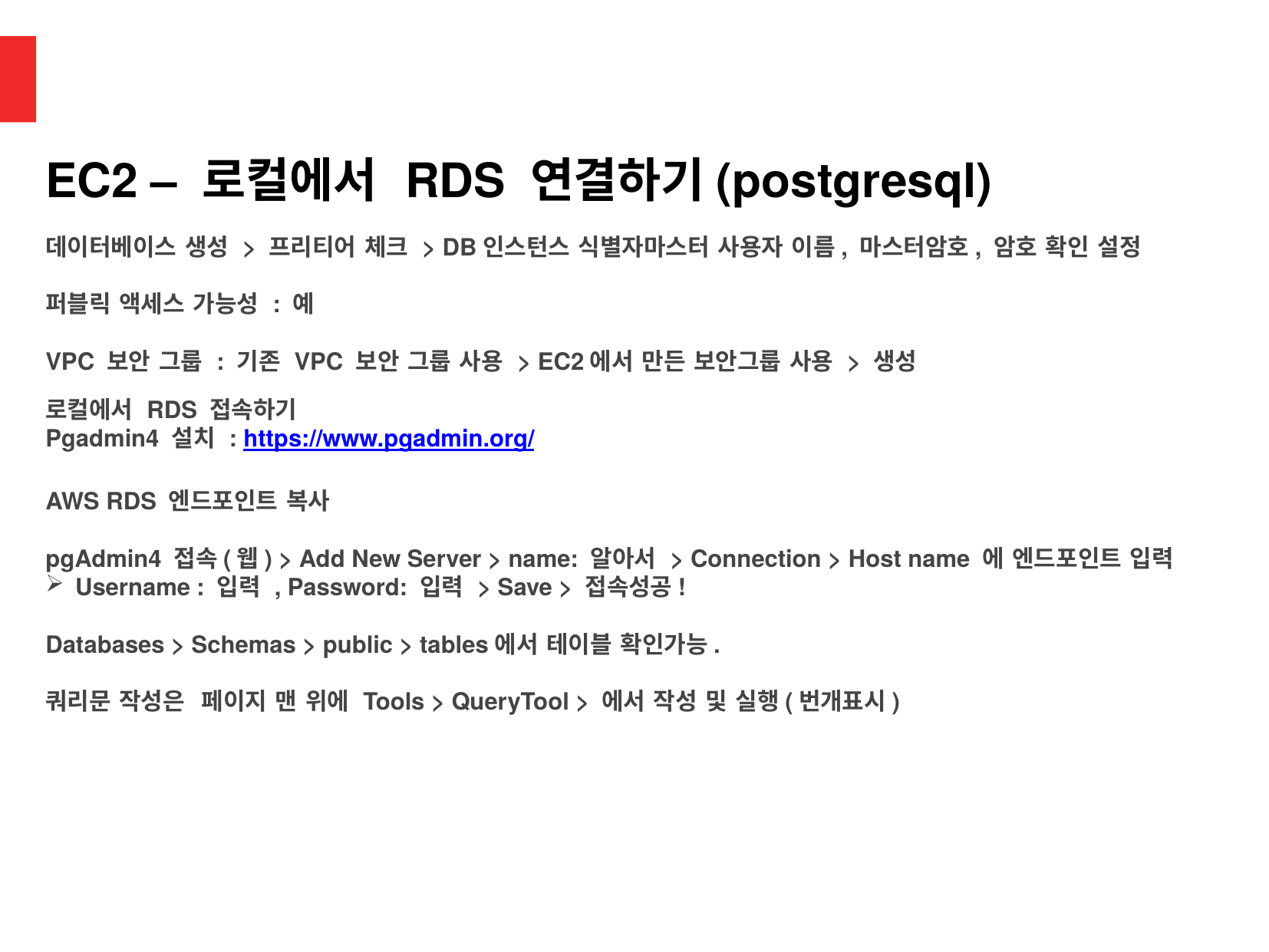

EC2 – 로컬에서 RDS 연결하기(postgresql)
데이터베이스 생성 > 프리티어 체크 > DB인스턴스 식별자마스터 사용자 이름, 마스터암호, 암호 확인 설정

퍼블릭 액세스 가능성 : 예

VPC 보안 그룹 : 기존 VPC 보안 그룹 사용 > EC2에서 만든 보안그룹 사용 > 생성
로컬에서 RDS 접속하기
Pgadmin4 설치 : https://www.pgadmin.org/

AWS RDS 엔드포인트 복사

pgAdmin4 접속(웹) > Add New Server > name: 알아서 > Connection > Host name 에 엔드포인트 입력
Username : 입력 , Password: 입력 > Save > 접속성공!

Databases > Schemas > public > tables에서 테이블 확인가능.

쿼리문 작성은  페이지 맨 위에 Tools > QueryTool > 에서 작성 및 실행(번개표시)